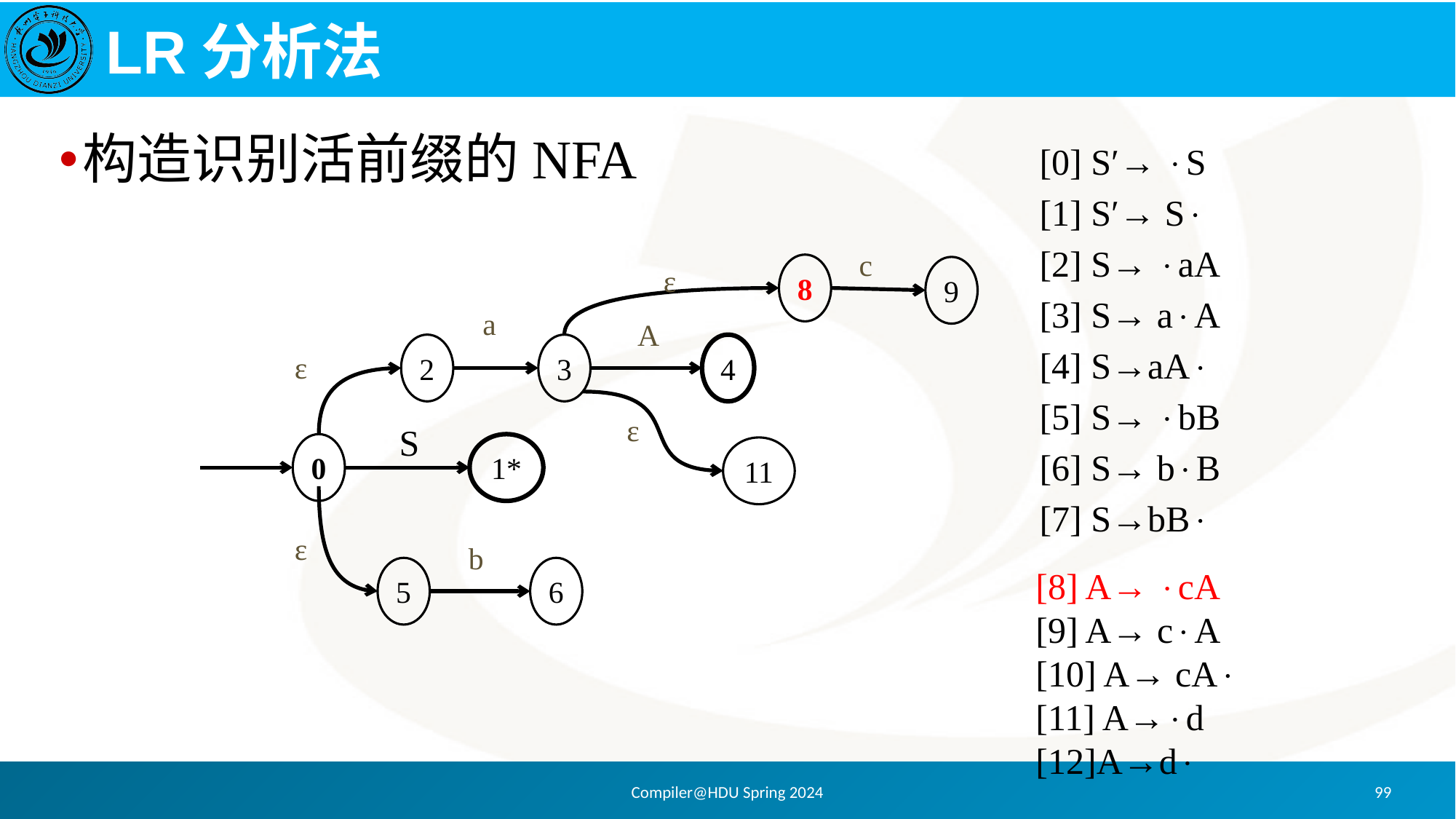

# LR分析法
构造识别活前缀的NFA
[0] S′→ ⋅S
[1] S′→ S⋅
[2] S→ ⋅aA
[3] S→ a⋅A
[4] S→aA⋅
[5] S→ ⋅bB
[6] S→ b⋅B
[7] S→bB⋅
c
8
ε
9
a
A
2
3
4
ε
ε
S
0
1*
11
ε
b
5
6
[8] A→ ⋅cA
[9] A→ c⋅A
[10] A→ cA⋅
[11] A→⋅d
[12]A→d⋅
Compiler@HDU Spring 2024
99